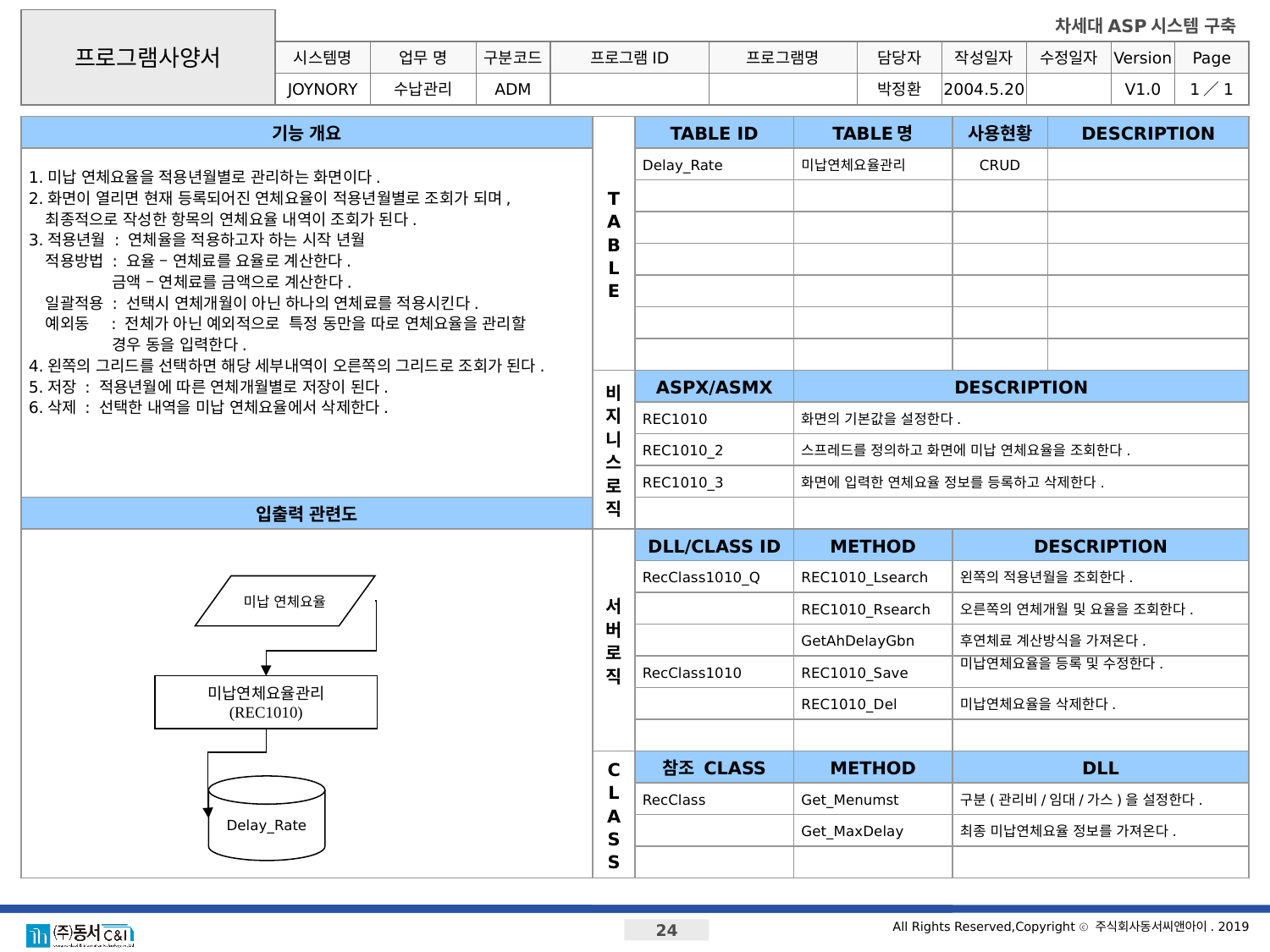

프로그램사양서
기능 개요
T
A
B
L
E
TABLE ID
TABLE명
사용현황
DESCRIPTION
1.미납 연체요율을 적용년월별로 관리하는 화면이다.
2.화면이 열리면 현재 등록되어진 연체요율이 적용년월별로 조회가 되며,
   최종적으로 작성한 항목의 연체요율 내역이 조회가 된다.
3.적용년월 : 연체율을 적용하고자 하는 시작 년월
   적용방법 : 요율 – 연체료를 요율로 계산한다.
                  금액 – 연체료를 금액으로 계산한다.
   일괄적용 : 선택시 연체개월이 아닌 하나의 연체료를 적용시킨다.
   예외동    : 전체가 아닌 예외적으로  특정 동만을 따로 연체요율을 관리할
                  경우 동을 입력한다.
4.왼쪽의 그리드를 선택하면 해당 세부내역이 오른쪽의 그리드로 조회가 된다.
5.저장 : 적용년월에 따른 연체개월별로 저장이 된다.
6.삭제 : 선택한 내역을 미납 연체요율에서 삭제한다.

Delay_Rate
미납연체요율관리
CRUD

비지니스로직
ASPX/ASMX
DESCRIPTION
REC1010
화면의 기본값을 설정한다.
REC1010_2
스프레드를 정의하고 화면에 미납 연체요율을 조회한다.
REC1010_3
화면에 입력한 연체요율 정보를 등록하고 삭제한다.
입출력 관련도

서버로직
DLL/CLASS ID
METHOD
DESCRIPTION
RecClass1010_Q
REC1010_Lsearch
왼쪽의 적용년월을 조회한다.
미납 연체요율

REC1010_Rsearch
오른쪽의 연체개월 및 요율을 조회한다.

GetAhDelayGbn
후연체료 계산방식을 가져온다.
RecClass1010
REC1010_Save
미납연체요율을 등록 및 수정한다.

미납연체요율관리
(REC1010)

REC1010_Del
미납연체요율을 삭제한다.

C
L
A
S
S
참조 CLASS
METHOD
DLL
Delay_Rate
RecClass
Get_Menumst
구분(관리비/임대/가스)을 설정한다.

Get_MaxDelay
최종 미납연체요율 정보를 가져온다.